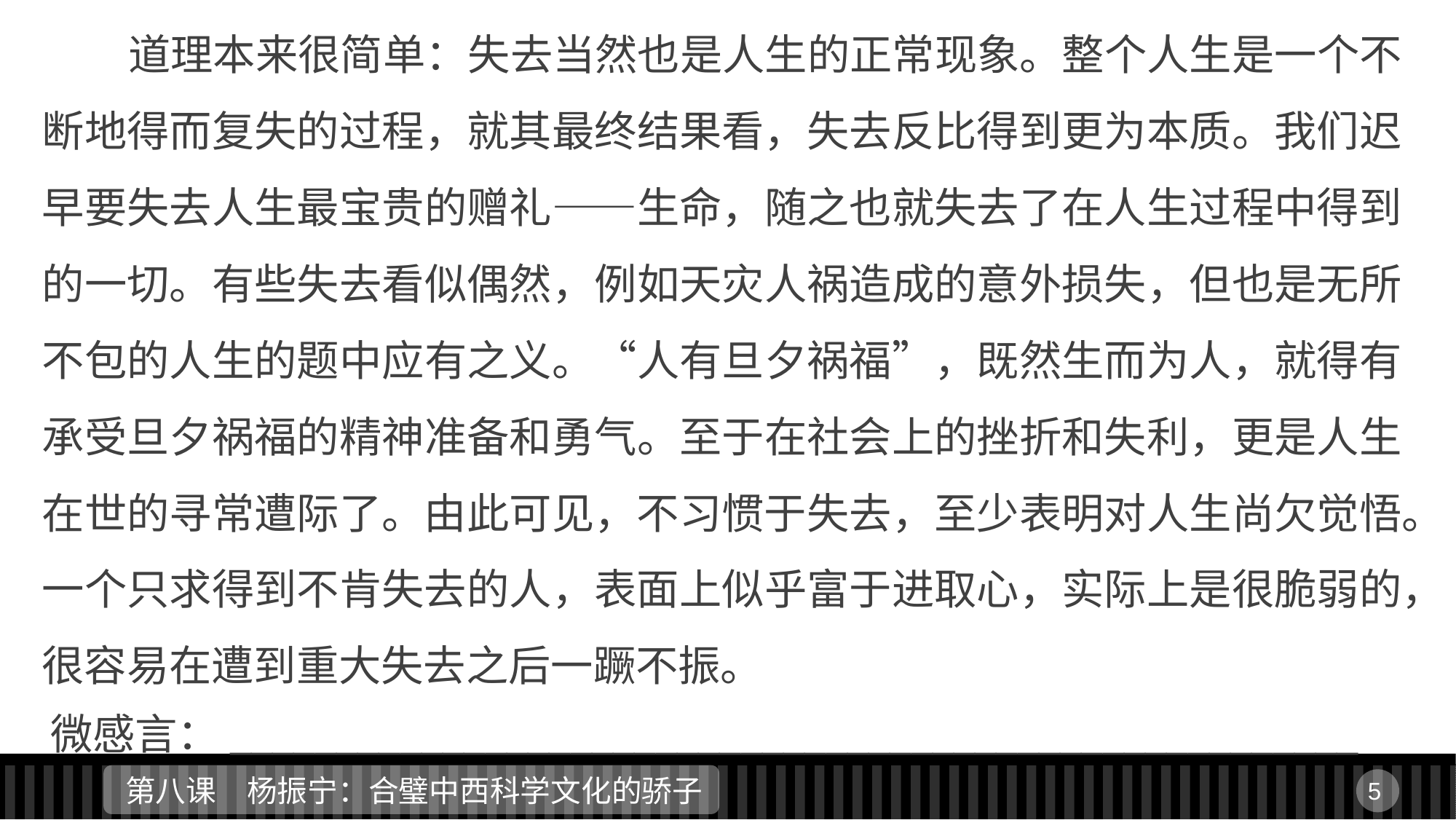

道理本来很简单：失去当然也是人生的正常现象。整个人生是一个不断地得而复失的过程，就其最终结果看，失去反比得到更为本质。我们迟早要失去人生最宝贵的赠礼——生命，随之也就失去了在人生过程中得到的一切。有些失去看似偶然，例如天灾人祸造成的意外损失，但也是无所不包的人生的题中应有之义。“人有旦夕祸福”，既然生而为人，就得有承受旦夕祸福的精神准备和勇气。至于在社会上的挫折和失利，更是人生在世的寻常遭际了。由此可见，不习惯于失去，至少表明对人生尚欠觉悟。一个只求得到不肯失去的人，表面上似乎富于进取心，实际上是很脆弱的，很容易在遭到重大失去之后一蹶不振。
微感言：_____________________________________________________